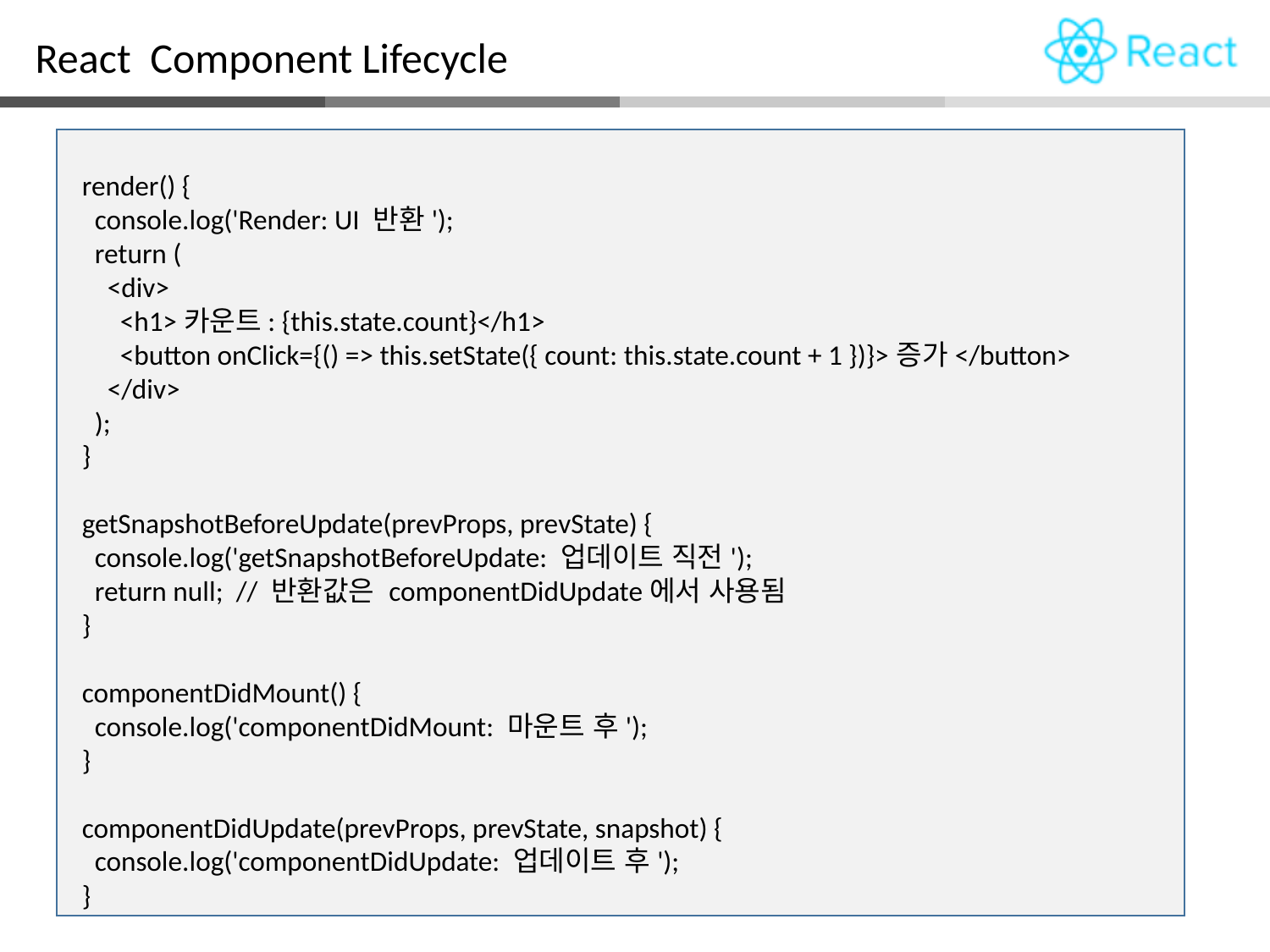

React  Component Lifecycle

  render() {
    console.log('Render: UI 반환');
    return (
      <div>
        <h1>카운트: {this.state.count}</h1>
        <button onClick={() => this.setState({ count: this.state.count + 1 })}>증가</button>
      </div>
    );
  }

  getSnapshotBeforeUpdate(prevProps, prevState) {
    console.log('getSnapshotBeforeUpdate: 업데이트 직전');
    return null;  // 반환값은 componentDidUpdate에서 사용됨
  }

  componentDidMount() {
    console.log('componentDidMount: 마운트 후');
  }

  componentDidUpdate(prevProps, prevState, snapshot) {
    console.log('componentDidUpdate: 업데이트 후');
  }